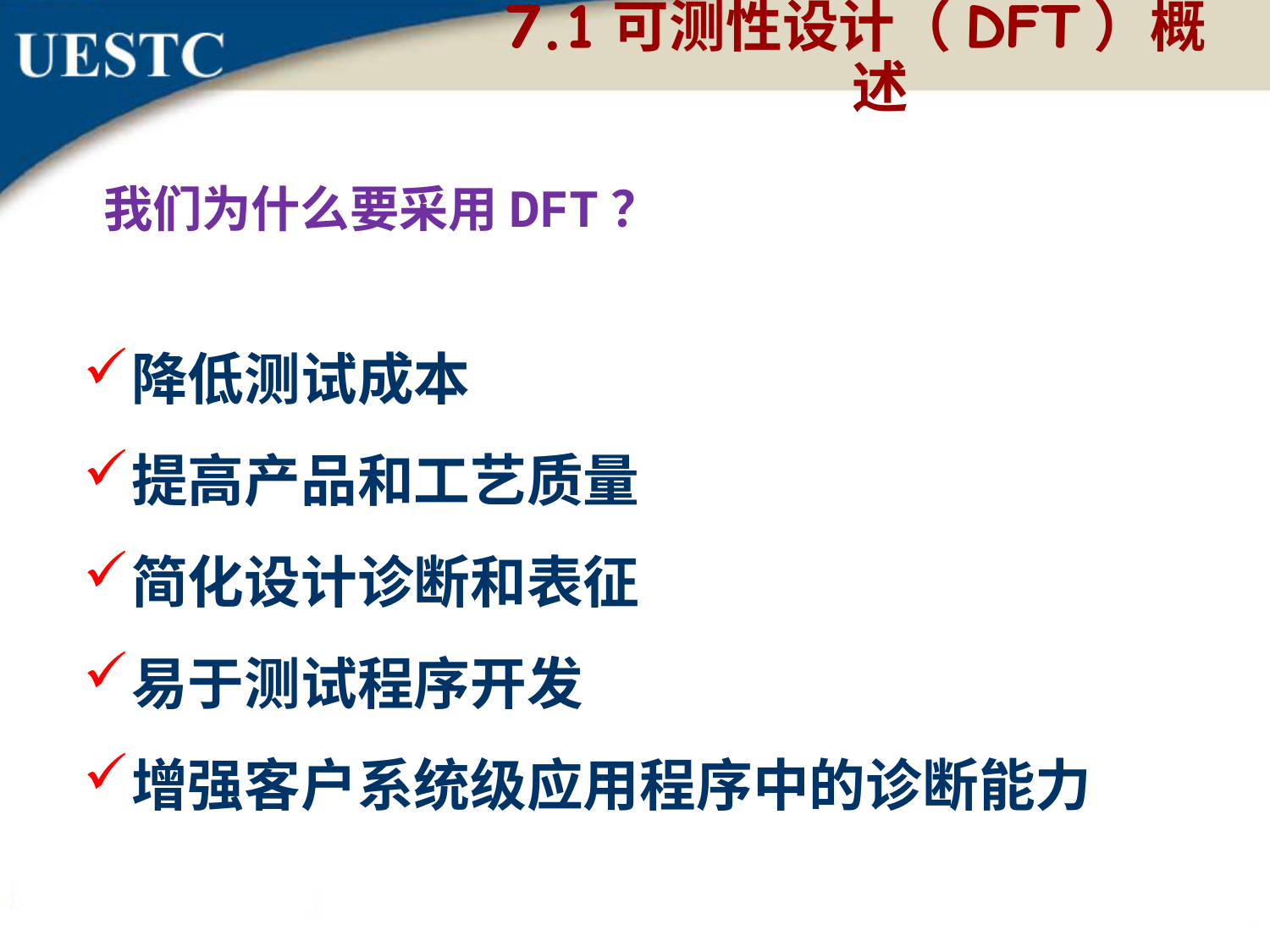

7.1可测性设计（DFT）概述
我们为什么要采用DFT？
降低测试成本
提高产品和工艺质量
简化设计诊断和表征
易于测试程序开发
增强客户系统级应用程序中的诊断能力